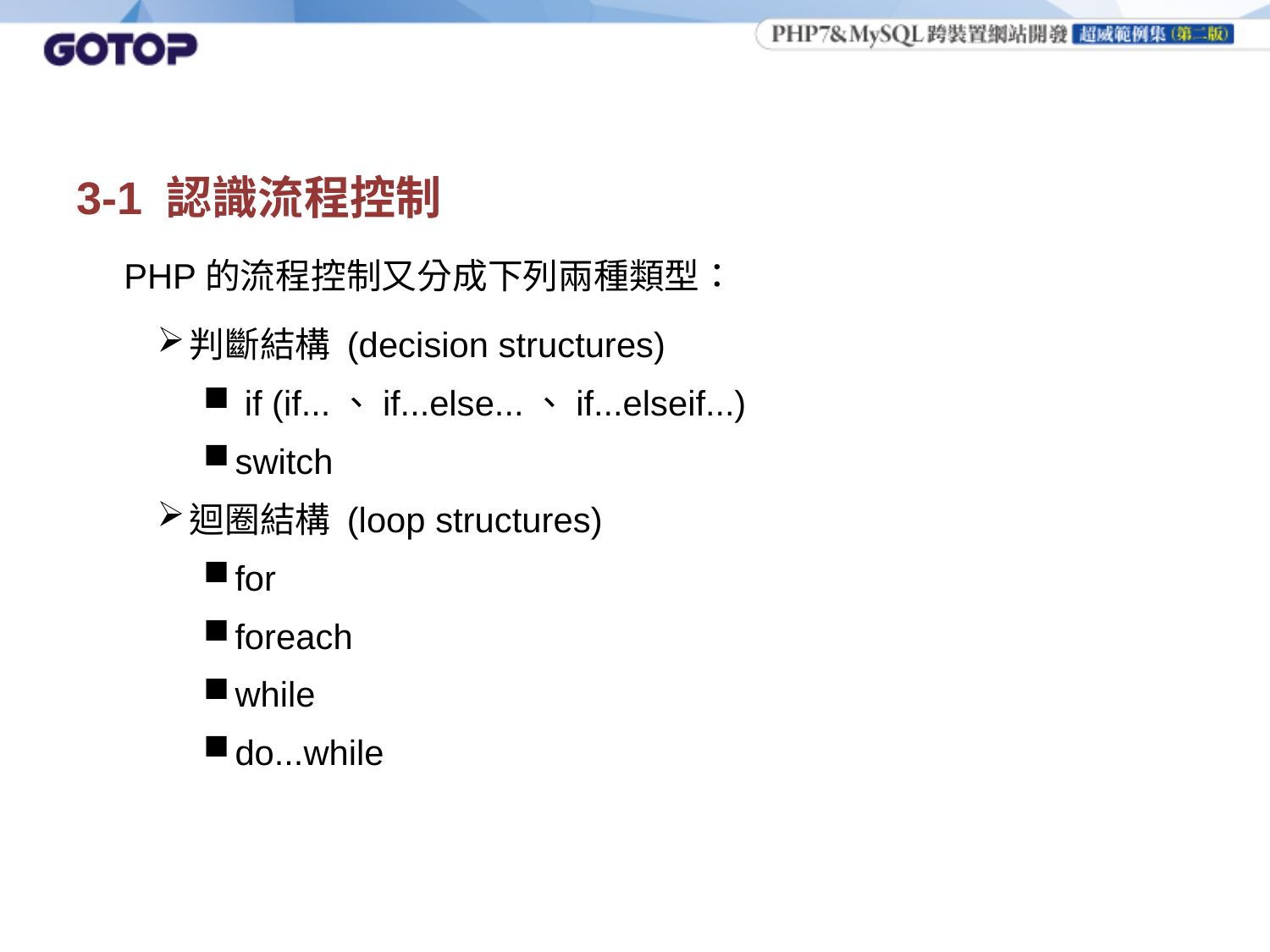

# 3-1 認識流程控制
	PHP的流程控制又分成下列兩種類型：
判斷結構 (decision structures)
 if (if...、if...else...、if...elseif...)
switch
迴圈結構 (loop structures)
for
foreach
while
do...while